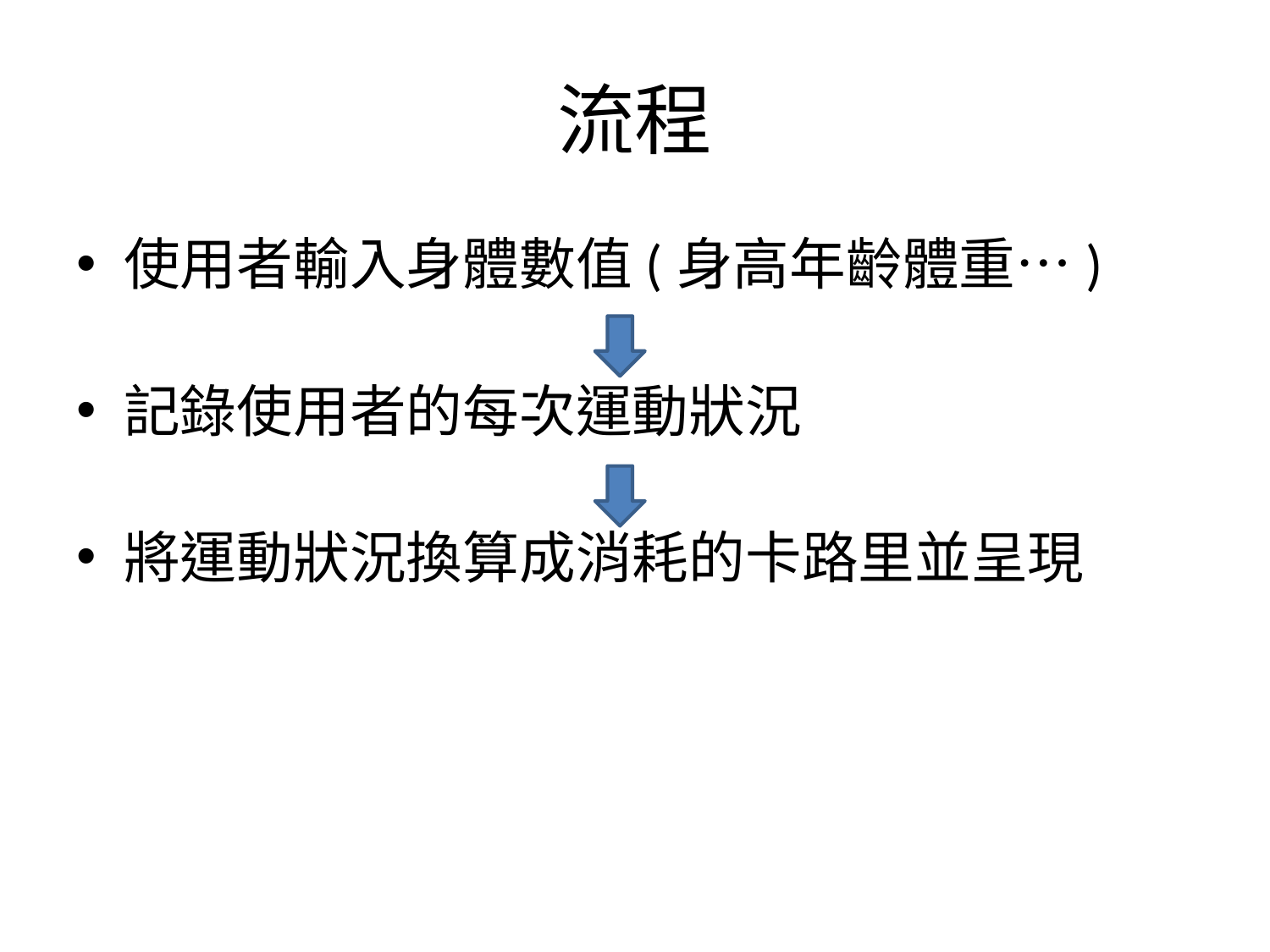

# 流程
使用者輸入身體數值(身高年齡體重…)
記錄使用者的每次運動狀況
將運動狀況換算成消耗的卡路里並呈現